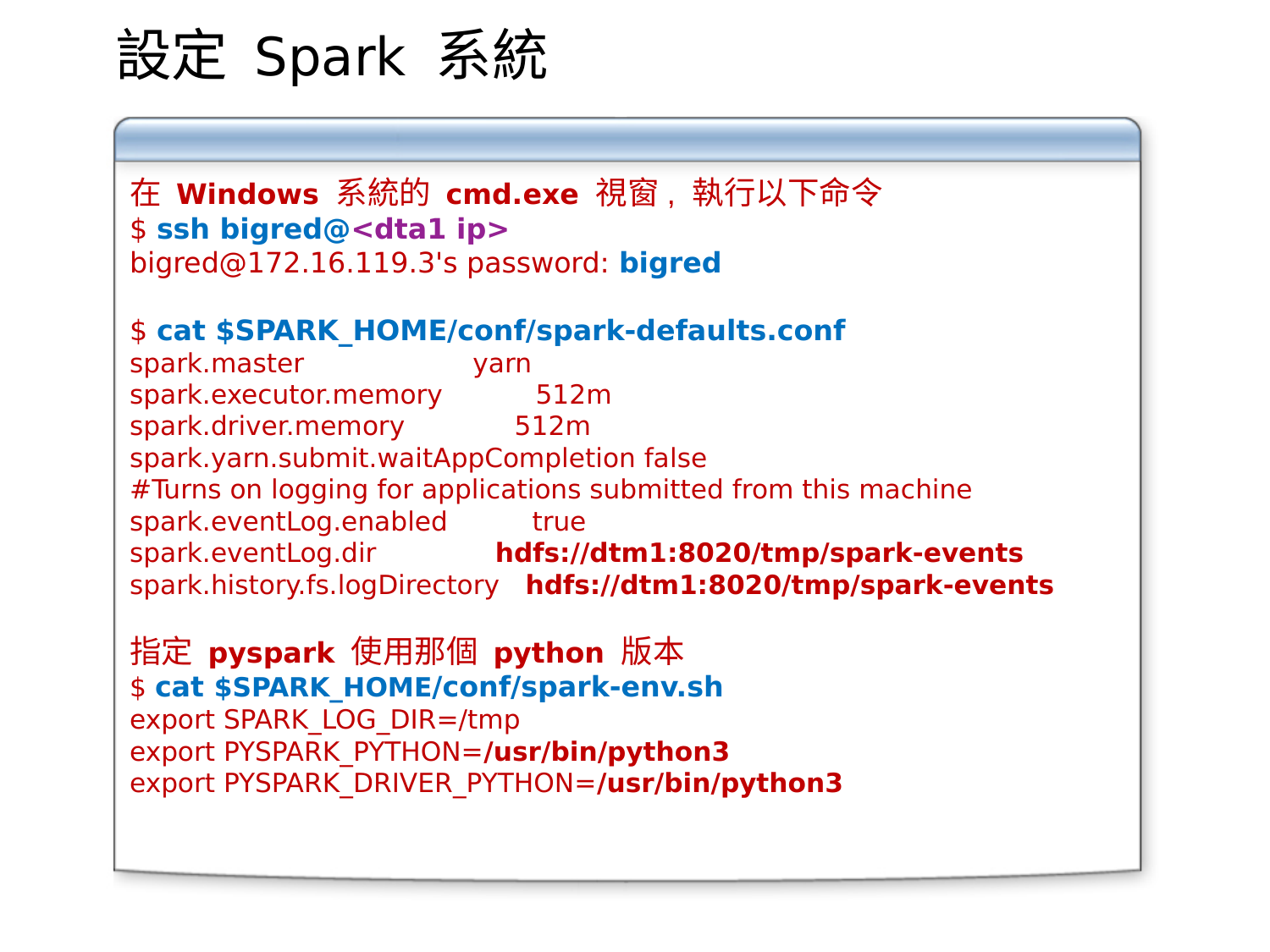

設定 Spark 系統
在 Windows 系統的 cmd.exe 視窗, 執行以下命令
$ ssh bigred@<dta1 ip>
bigred@172.16.119.3's password: bigred

$ cat $SPARK_HOME/conf/spark-defaults.conf
spark.master                    yarn
spark.executor.memory           512m
spark.driver.memory             512m
spark.yarn.submit.waitAppCompletion false
#Turns on logging for applications submitted from this machine
spark.eventLog.enabled          true
spark.eventLog.dir              hdfs://dtm1:8020/tmp/spark-events
spark.history.fs.logDirectory   hdfs://dtm1:8020/tmp/spark-events

指定 pyspark 使用那個 python 版本
$ cat $SPARK_HOME/conf/spark-env.sh
export SPARK_LOG_DIR=/tmp
export PYSPARK_PYTHON=/usr/bin/python3
export PYSPARK_DRIVER_PYTHON=/usr/bin/python3